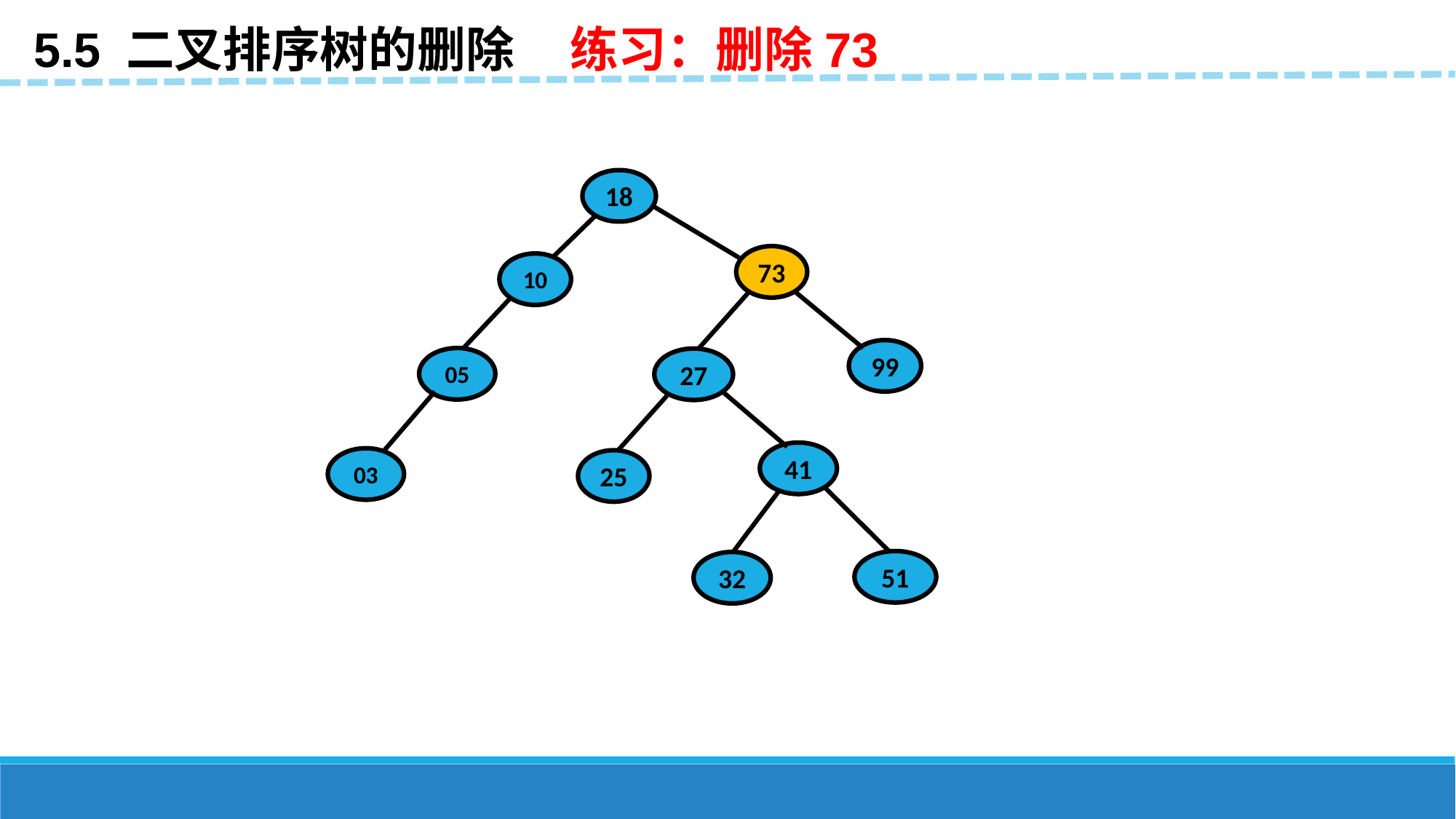

5.5 二叉排序树的删除     练习：删除73
18

73
10

99
05
27

41
03
25

51
32